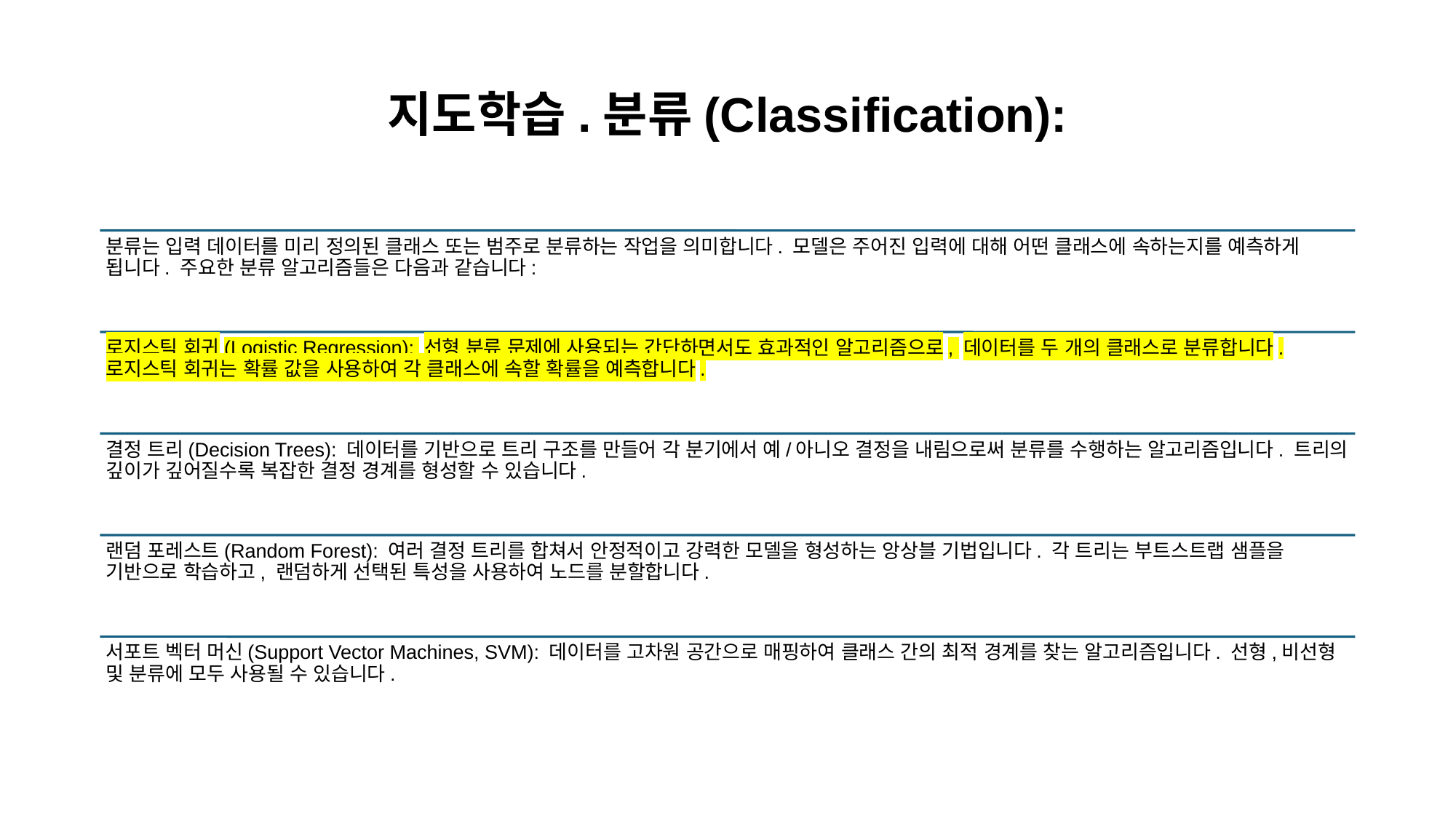

# 지도학습.분류(Classification):
분류는 입력 데이터를 미리 정의된 클래스 또는 범주로 분류하는 작업을 의미합니다. 모델은 주어진 입력에 대해 어떤 클래스에 속하는지를 예측하게 됩니다. 주요한 분류 알고리즘들은 다음과 같습니다:

로지스틱 회귀(Logistic Regression): 선형 분류 문제에 사용되는 간단하면서도 효과적인 알고리즘으로, 데이터를 두 개의 클래스로 분류합니다. 로지스틱 회귀는 확률 값을 사용하여 각 클래스에 속할 확률을 예측합니다.
결정 트리(Decision Trees): 데이터를 기반으로 트리 구조를 만들어 각 분기에서 예/아니오 결정을 내림으로써 분류를 수행하는 알고리즘입니다. 트리의 깊이가 깊어질수록 복잡한 결정 경계를 형성할 수 있습니다.
랜덤 포레스트(Random Forest): 여러 결정 트리를 합쳐서 안정적이고 강력한 모델을 형성하는 앙상블 기법입니다. 각 트리는 부트스트랩 샘플을 기반으로 학습하고, 랜덤하게 선택된 특성을 사용하여 노드를 분할합니다.
서포트 벡터 머신(Support Vector Machines, SVM): 데이터를 고차원 공간으로 매핑하여 클래스 간의 최적 경계를 찾는 알고리즘입니다. 선형,비선형 및 분류에 모두 사용될 수 있습니다.